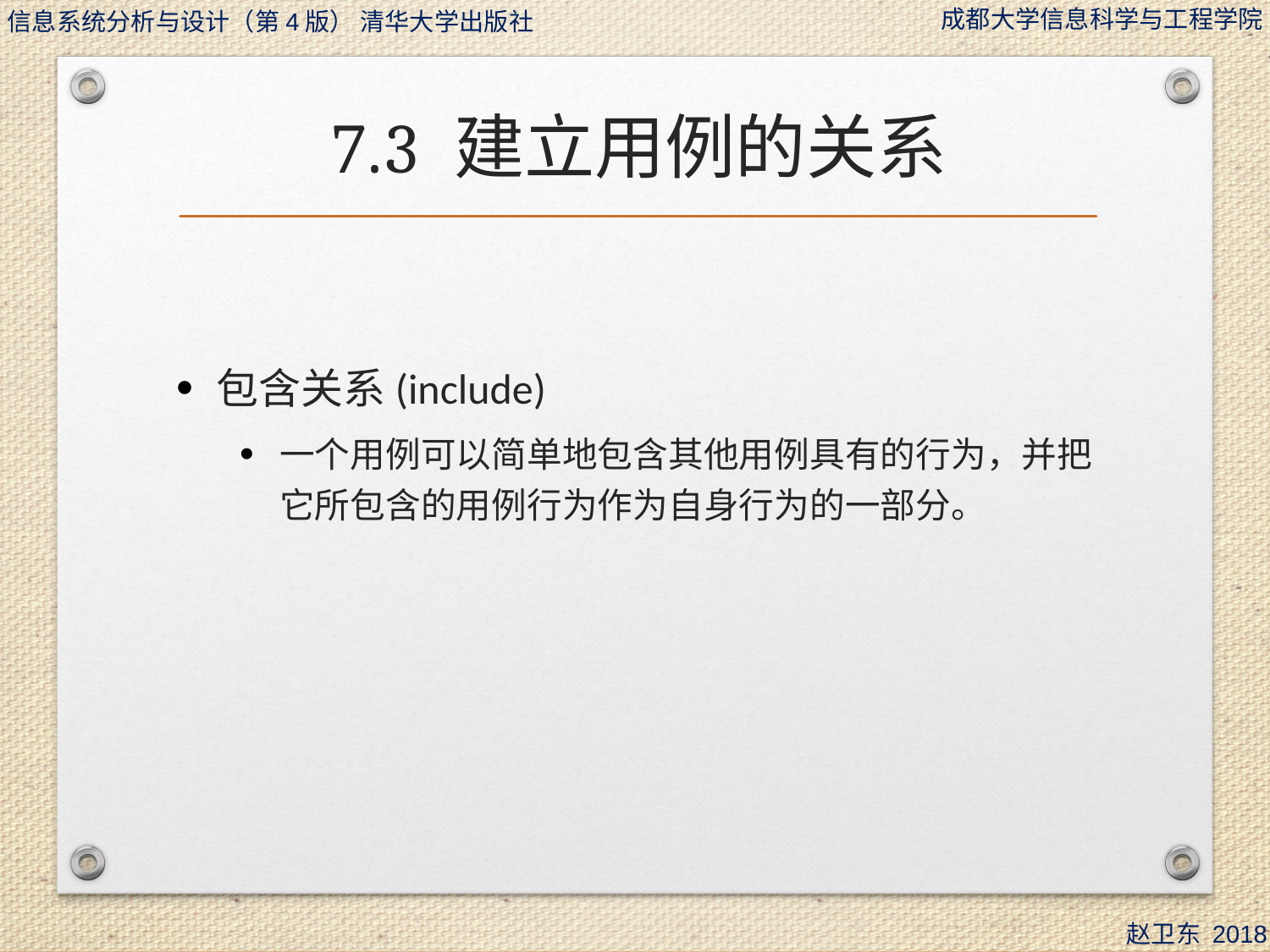

# 7.3 建立用例的关系
包含关系(include)
一个用例可以简单地包含其他用例具有的行为，并把它所包含的用例行为作为自身行为的一部分。